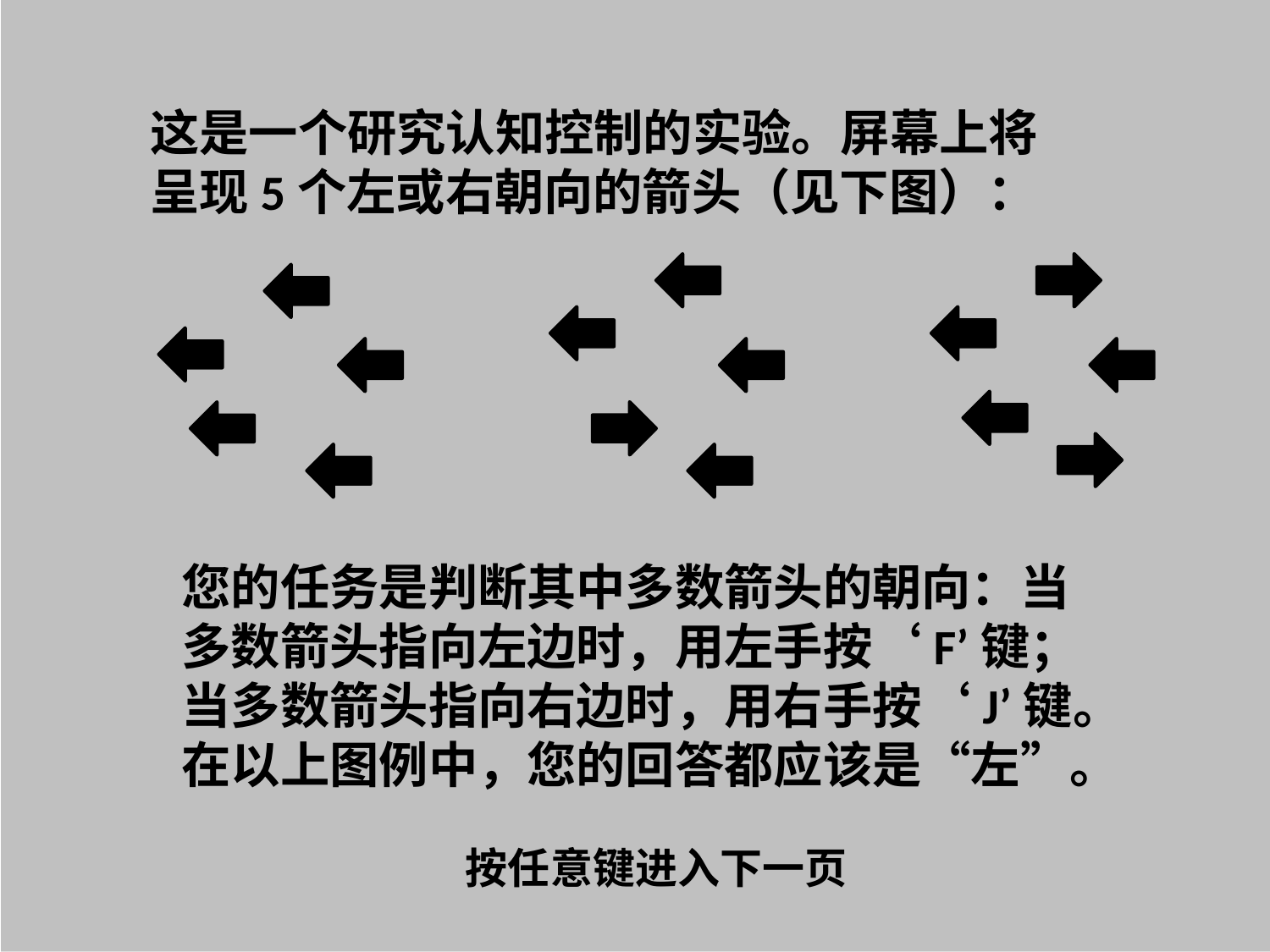

这是一个研究认知控制的实验。屏幕上将呈现5个左或右朝向的箭头（见下图）：

您的任务是判断其中多数箭头的朝向：当多数箭头指向左边时，用左手按‘F’键；当多数箭头指向右边时，用右手按‘J’键。在以上图例中，您的回答都应该是“左”。
按任意键进入下一页